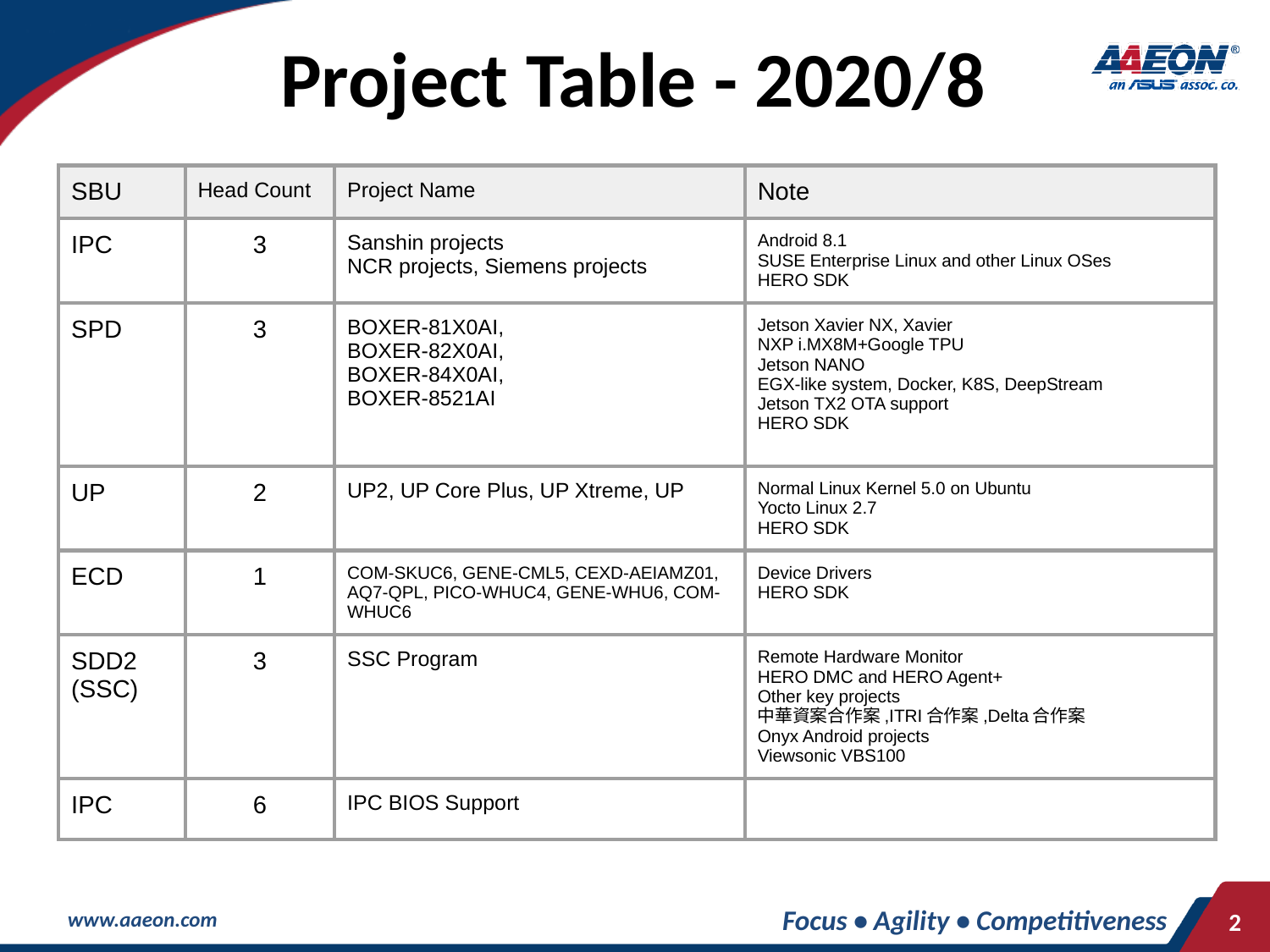

# Project Table - 2020/8
| SBU | Head Count | Project Name | Note |
| --- | --- | --- | --- |
| IPC | 3 | Sanshin projects NCR projects, Siemens projects | Android 8.1 SUSE Enterprise Linux and other Linux OSes HERO SDK |
| SPD | 3 | BOXER-81X0AI, BOXER-82X0AI, BOXER-84X0AI, BOXER-8521AI | Jetson Xavier NX, Xavier NXP i.MX8M+Google TPU Jetson NANO EGX-like system, Docker, K8S, DeepStream Jetson TX2 OTA support HERO SDK |
| UP | 2 | UP2, UP Core Plus, UP Xtreme, UP | Normal Linux Kernel 5.0 on Ubuntu Yocto Linux 2.7 HERO SDK |
| ECD | 1 | COM-SKUC6, GENE-CML5, CEXD-AEIAMZ01, AQ7-QPL, PICO-WHUC4, GENE-WHU6, COM-WHUC6 | Device Drivers HERO SDK |
| SDD2 (SSC) | 3 | SSC Program | Remote Hardware Monitor HERO DMC and HERO Agent+ Other key projects 中華資案合作案,ITRI合作案,Delta合作案 Onyx Android projects Viewsonic VBS100 |
| IPC | 6 | IPC BIOS Support |  |
Focus • Agility • Competitiveness
2